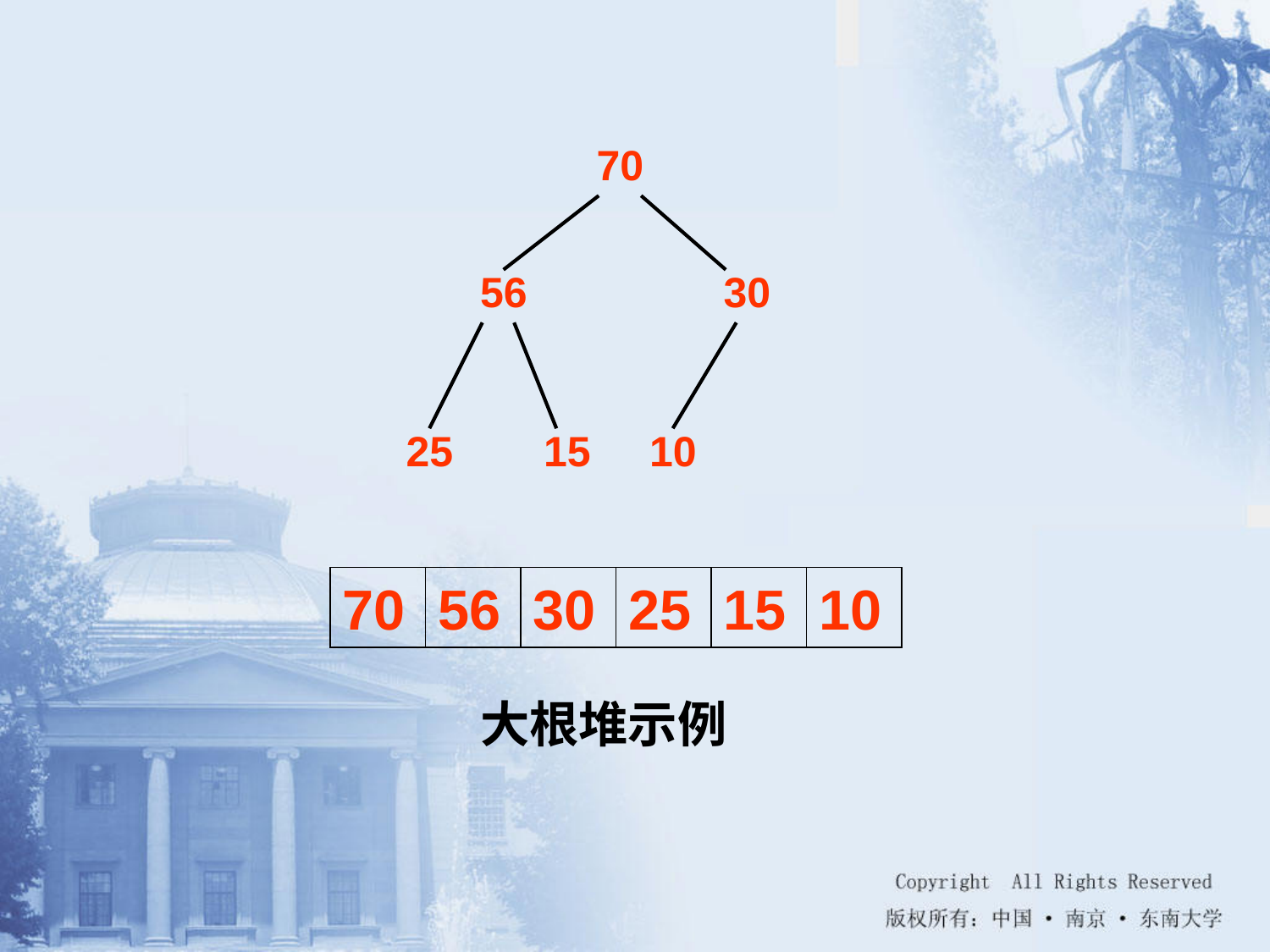

70

56
30

25
15
10
70
56
30
25
15
10
大根堆示例